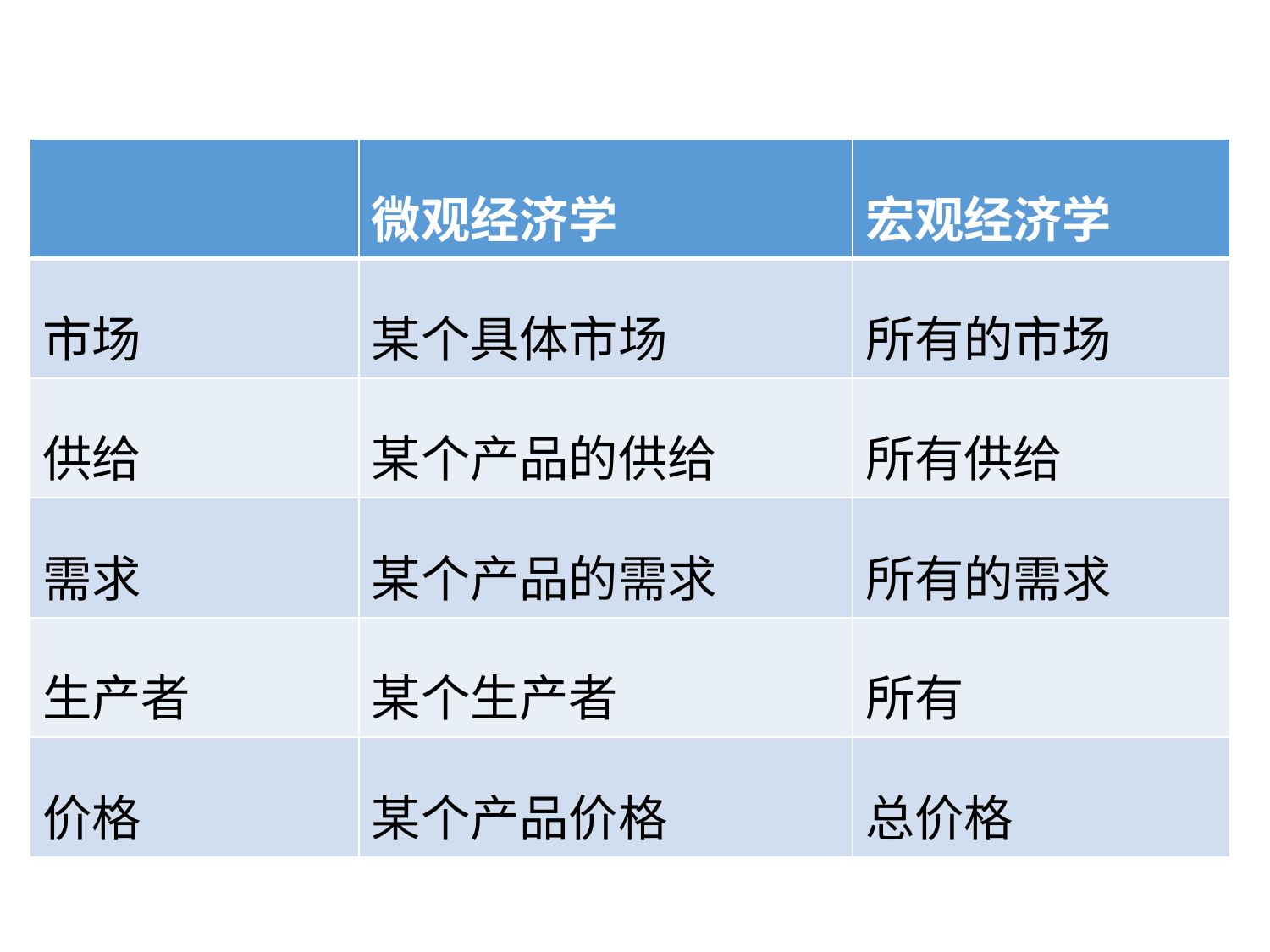

|  | 微观经济学 | 宏观经济学 |
| --- | --- | --- |
| 市场 | 某个具体市场 | 所有的市场 |
| 供给 | 某个产品的供给 | 所有供给 |
| 需求 | 某个产品的需求 | 所有的需求 |
| 生产者 | 某个生产者 | 所有 |
| 价格 | 某个产品价格 | 总价格 |